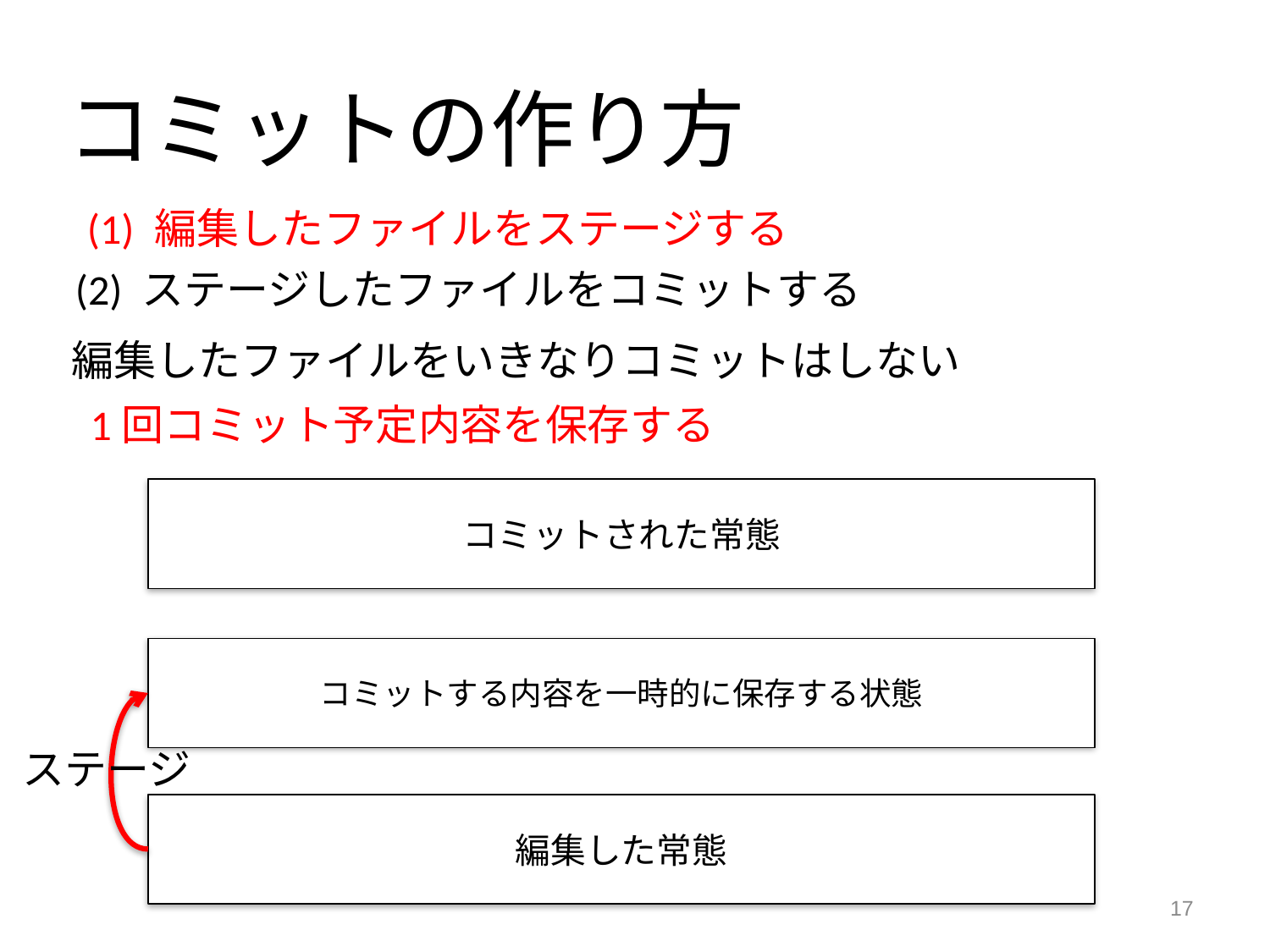

コミットの作り方
(1) 編集したファイルをステージする
(2) ステージしたファイルをコミットする
編集したファイルをいきなりコミットはしない
1回コミット予定内容を保存する
コミットされた常態
コミットする内容を一時的に保存する状態
ステージ
編集した常態
17